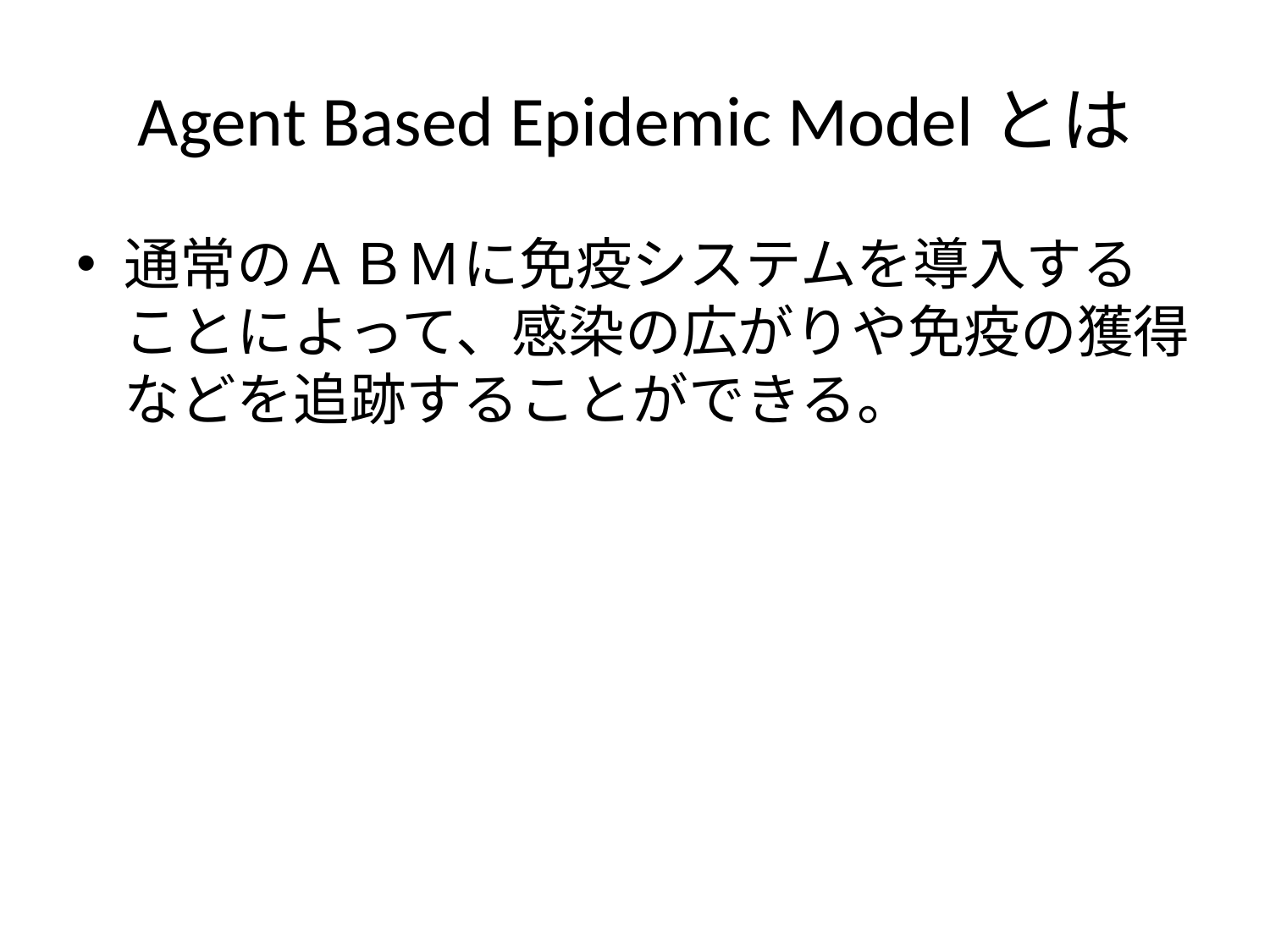

# Agent Based Epidemic Modelとは
通常のＡＢＭに免疫システムを導入することによって、感染の広がりや免疫の獲得などを追跡することができる。